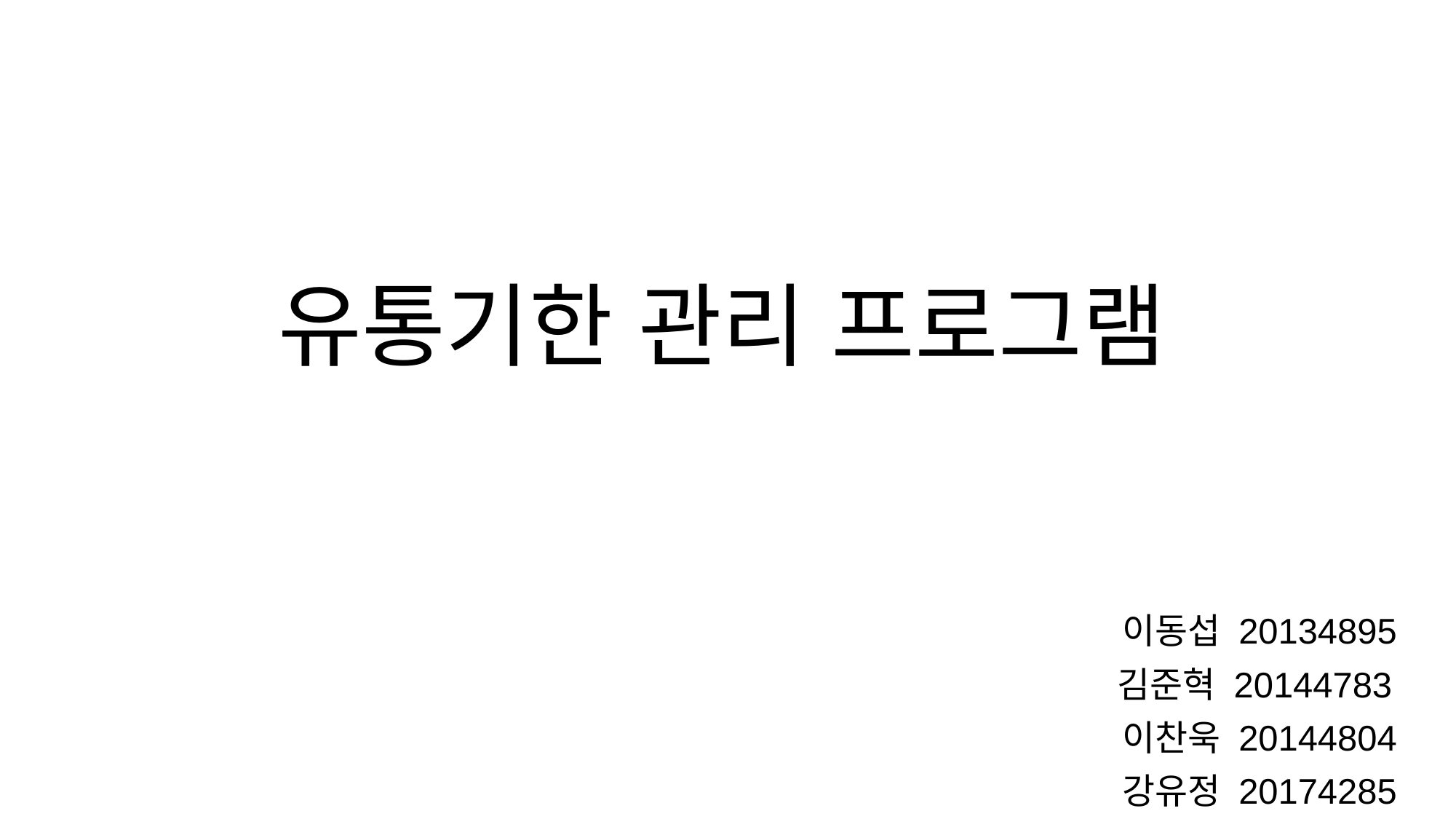

# 유통기한 관리 프로그램
이동섭 20134895
김준혁 20144783
이찬욱 20144804
강유정 20174285